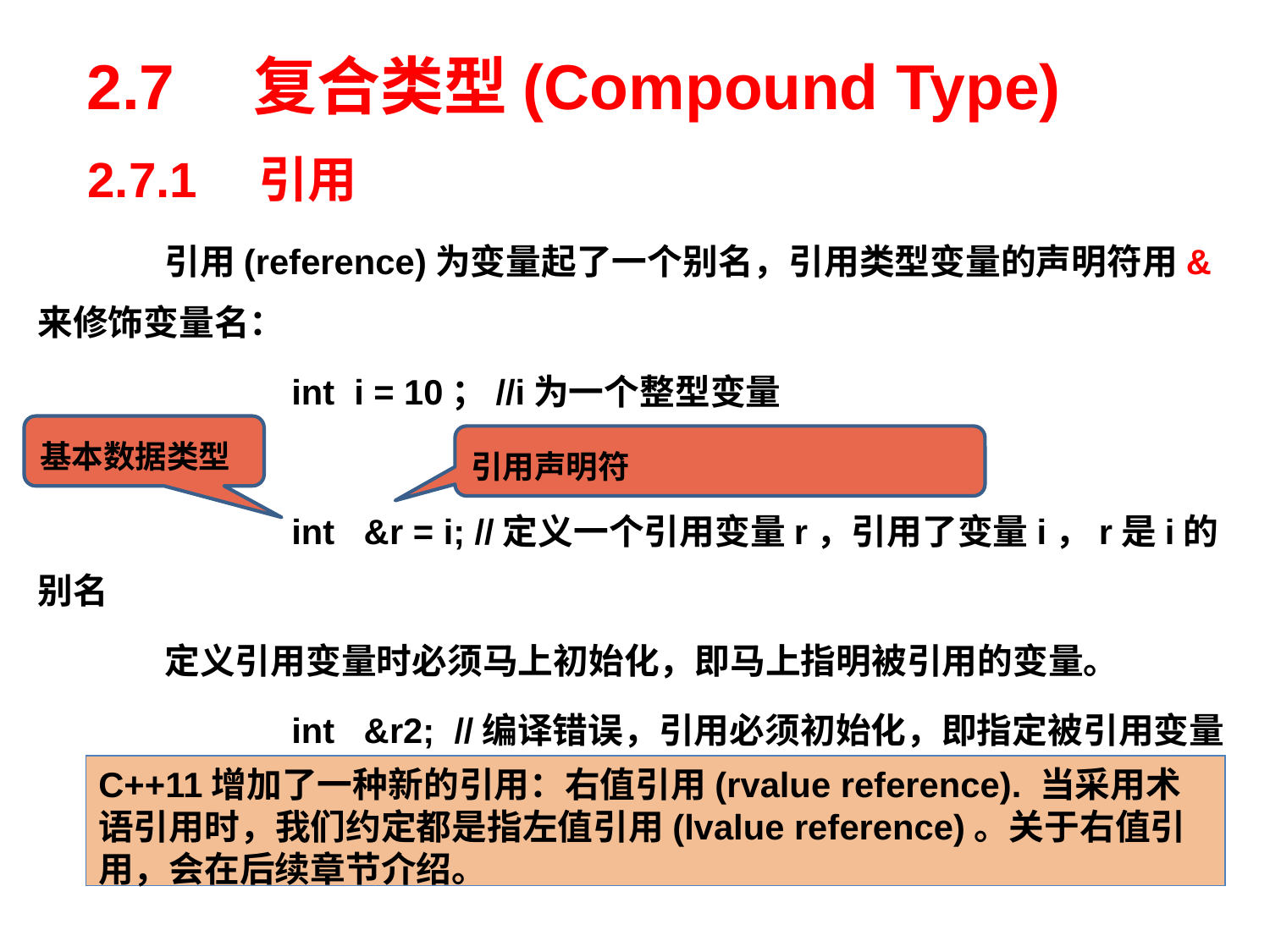

# 2.7　复合类型(Compound Type)
2.7.1　引用
	引用(reference)为变量起了一个别名，引用类型变量的声明符用&来修饰变量名：
		int  i = 10；//i为一个整型变量

		int   &r = i; //定义一个引用变量r，引用了变量i，r是i的别名
	定义引用变量时必须马上初始化，即马上指明被引用的变量。
		int   &r2;  //编译错误，引用必须初始化，即指定被引用变量
基本数据类型
引用声明符
C++11增加了一种新的引用：右值引用(rvalue reference). 当采用术语引用时，我们约定都是指左值引用(lvalue reference)。关于右值引用，会在后续章节介绍。